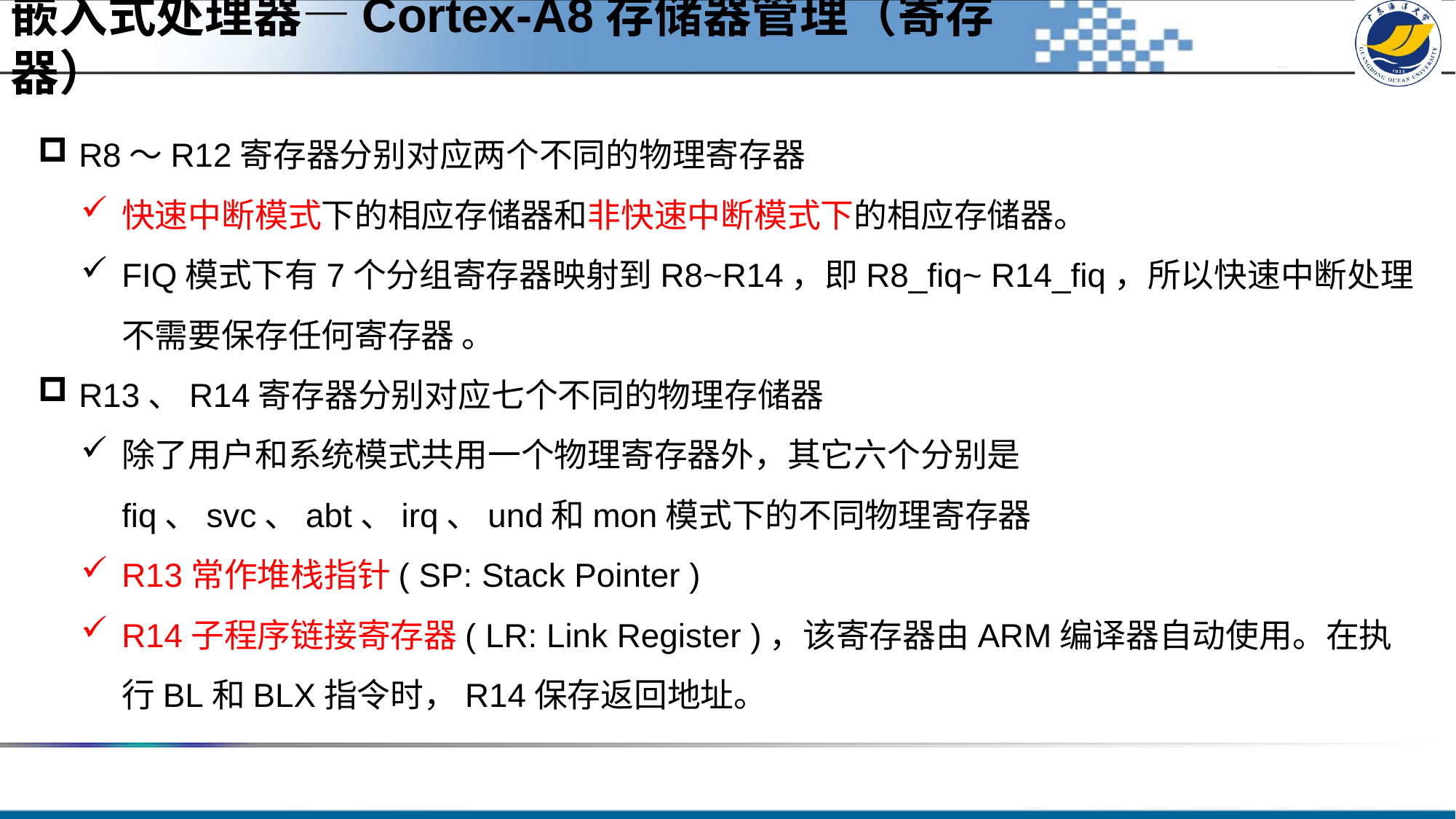

嵌入式处理器—Cortex-A8存储器管理（寄存器）
R8～R12寄存器分别对应两个不同的物理寄存器
快速中断模式下的相应存储器和非快速中断模式下的相应存储器。
FIQ模式下有7个分组寄存器映射到R8~R14，即R8_fiq~ R14_fiq，所以快速中断处理不需要保存任何寄存器 。
R13、R14寄存器分别对应七个不同的物理存储器
除了用户和系统模式共用一个物理寄存器外，其它六个分别是fiq、svc、abt、irq、und和mon模式下的不同物理寄存器
R13常作堆栈指针( SP: Stack Pointer )
R14子程序链接寄存器( LR: Link Register )，该寄存器由ARM编译器自动使用。在执行BL和BLX指令时，R14保存返回地址。
105